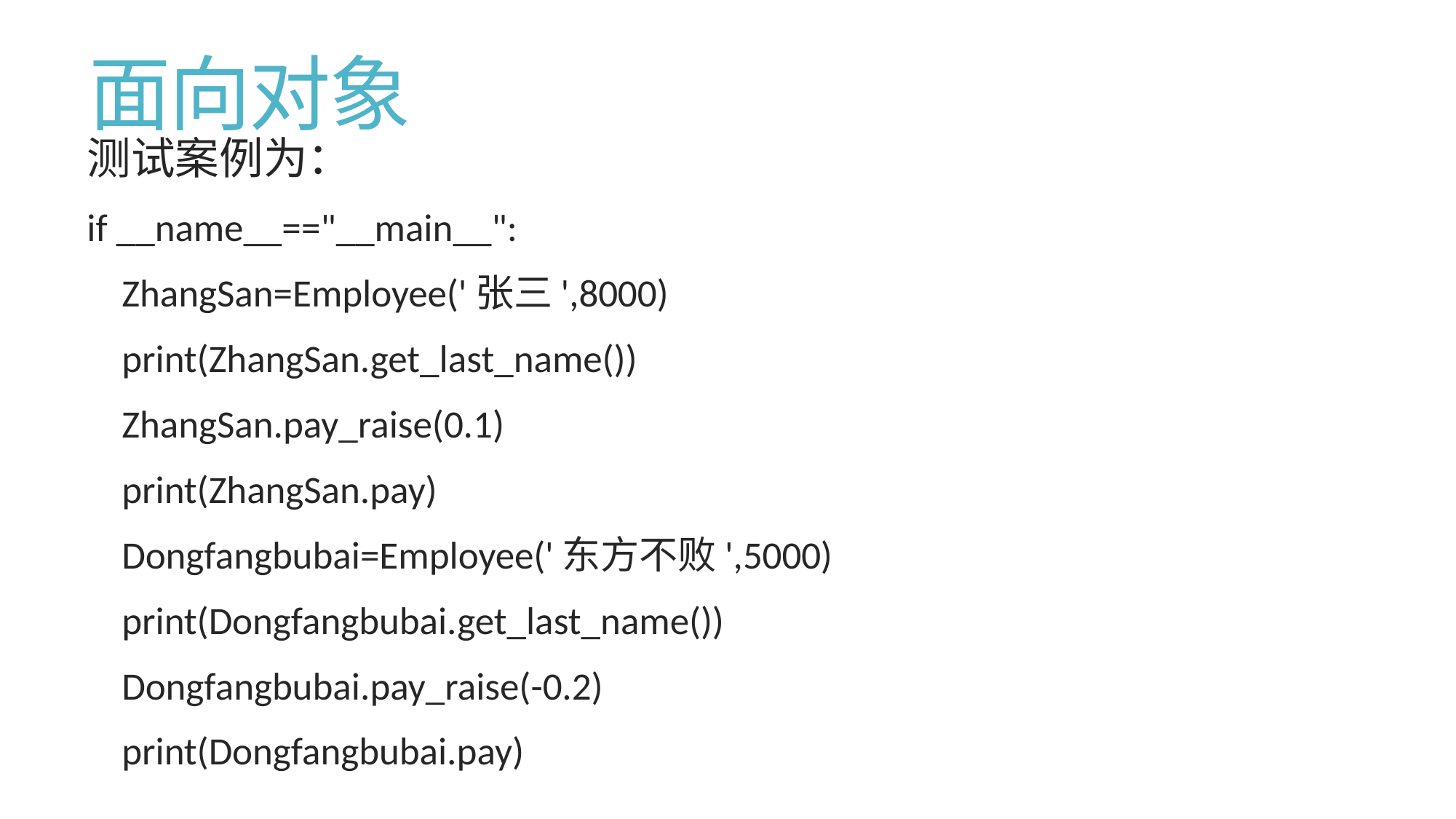

# 面向对象
测试案例为：
if __name__=="__main__":
    ZhangSan=Employee('张三',8000)
    print(ZhangSan.get_last_name())
    ZhangSan.pay_raise(0.1)
    print(ZhangSan.pay)
    Dongfangbubai=Employee('东方不败',5000)
    print(Dongfangbubai.get_last_name())
    Dongfangbubai.pay_raise(-0.2)
    print(Dongfangbubai.pay)